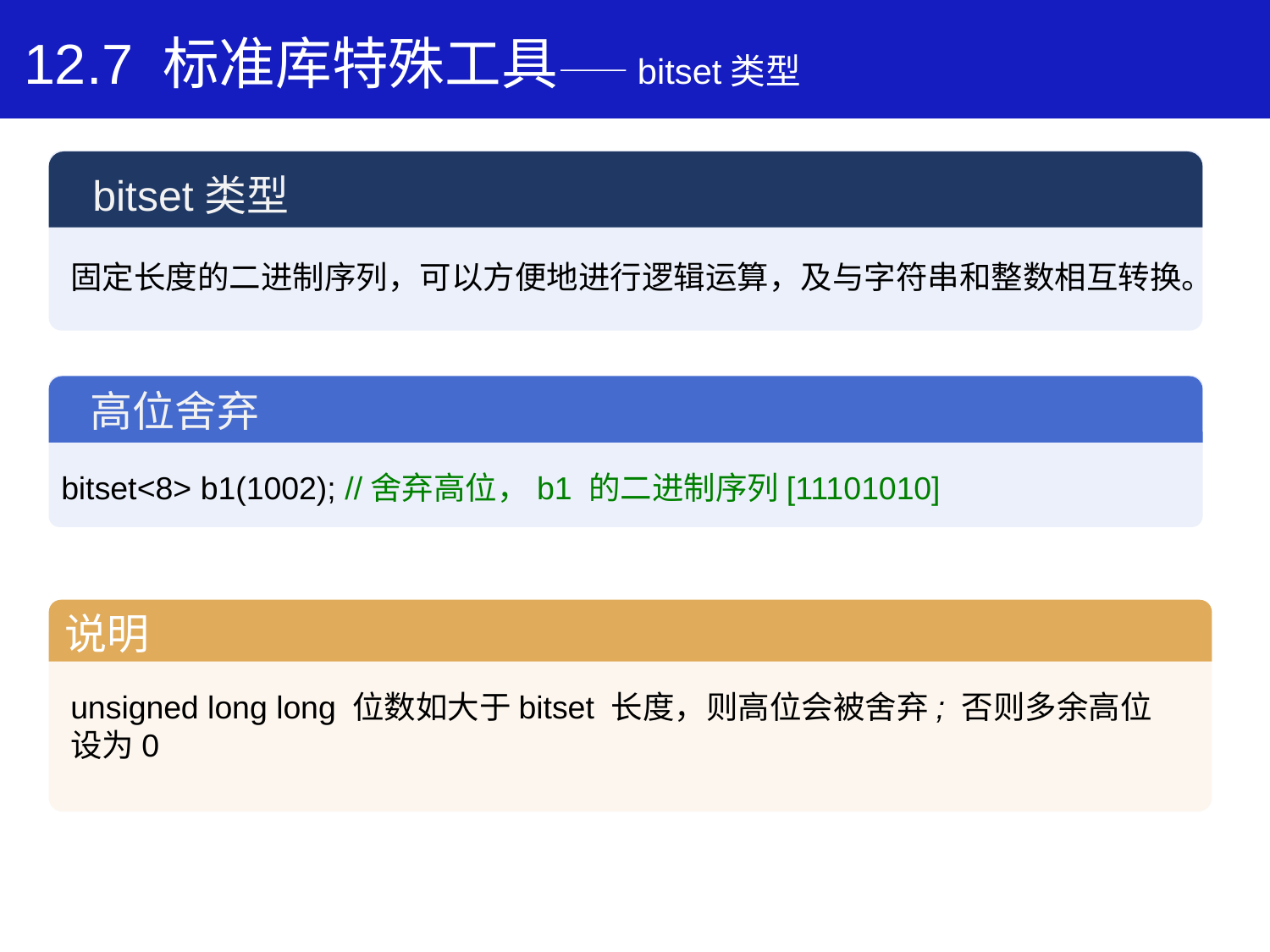

12.7 标准库特殊工具——bitset类型

bitset类型
固定长度的二进制序列，可以方便地进行逻辑运算，及与字符串和整数相互转换。

高位舍弃
bitset<8> b1(1002); //舍弃高位，b1 的二进制序列[11101010]
说明

unsigned long long 位数如大于bitset 长度，则高位会被舍弃; 否则多余高位设为0
63